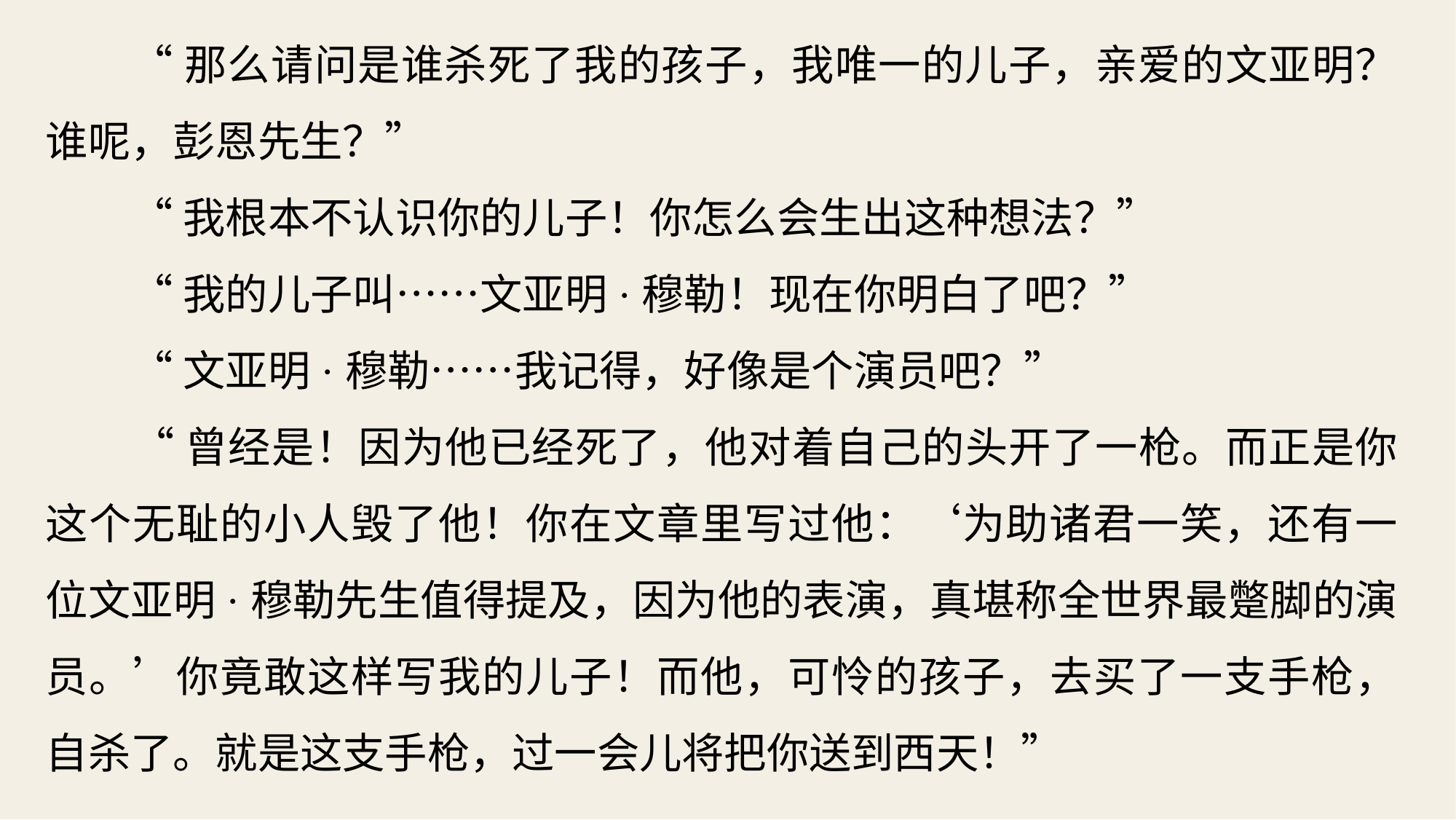

“那么请问是谁杀死了我的孩子，我唯一的儿子，亲爱的文亚明？谁呢，彭恩先生？”
“我根本不认识你的儿子！你怎么会生出这种想法？”
“我的儿子叫……文亚明·穆勒！现在你明白了吧？”
“文亚明·穆勒……我记得，好像是个演员吧？”
“曾经是！因为他已经死了，他对着自己的头开了一枪。而正是你这个无耻的小人毁了他！你在文章里写过他：‘为助诸君一笑，还有一位文亚明·穆勒先生值得提及，因为他的表演，真堪称全世界最蹩脚的演员。’你竟敢这样写我的儿子！而他，可怜的孩子，去买了一支手枪，自杀了。就是这支手枪，过一会儿将把你送到西天！”